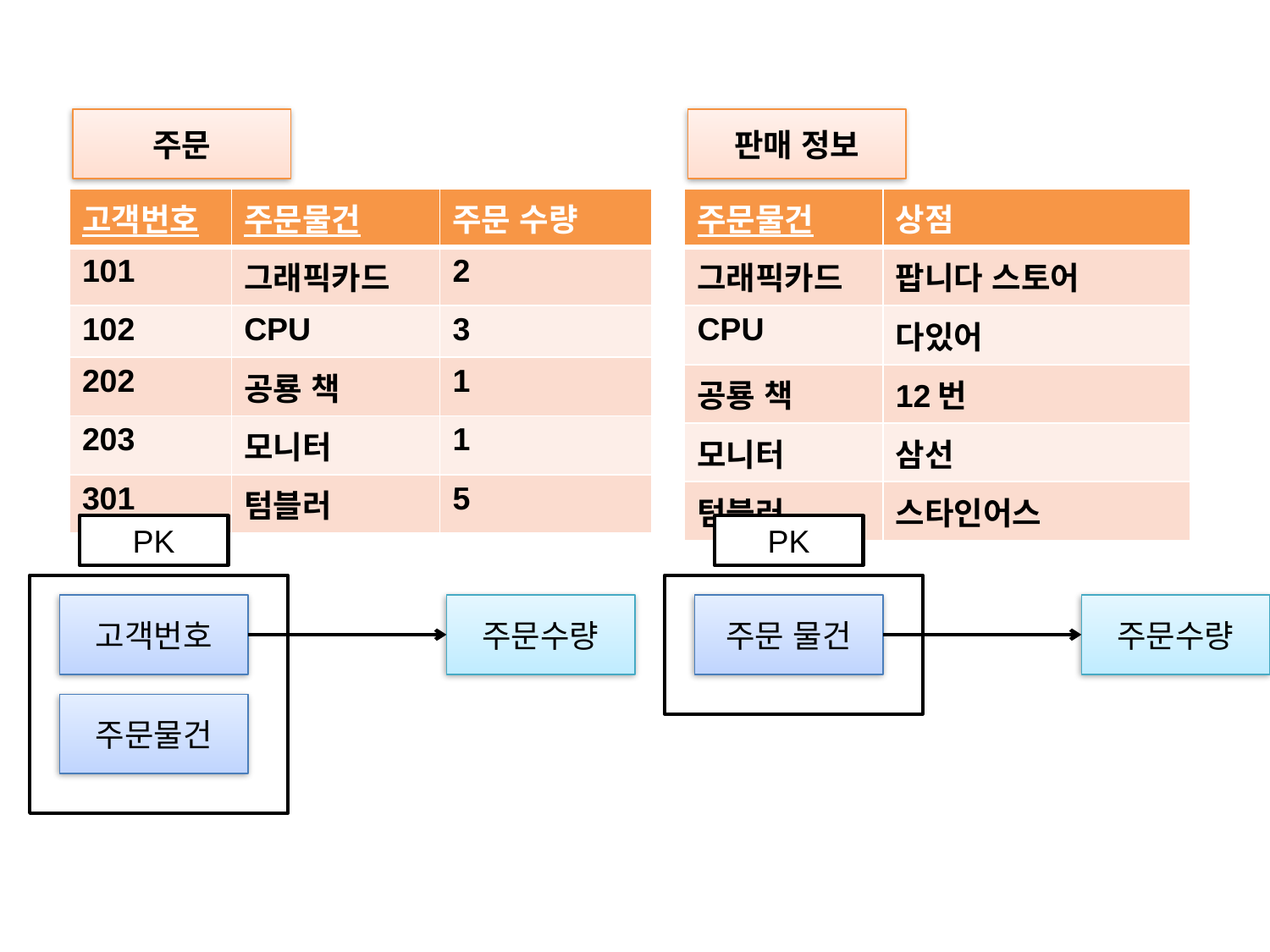

주문
판매 정보
| 고객번호 | 주문물건 | 주문 수량 |
| --- | --- | --- |
| 101 | 그래픽카드 | 2 |
| 102 | CPU | 3 |
| 202 | 공룡 책 | 1 |
| 203 | 모니터 | 1 |
| 301 | 텀블러 | 5 |
| 주문물건 | 상점 |
| --- | --- |
| 그래픽카드 | 팝니다 스토어 |
| CPU | 다있어 |
| 공룡 책 | 12번 |
| 모니터 | 삼선 |
| 텀블러 | 스타인어스 |
PK
PK

고객번호
주문수량
주문 물건
주문수량
주문물건